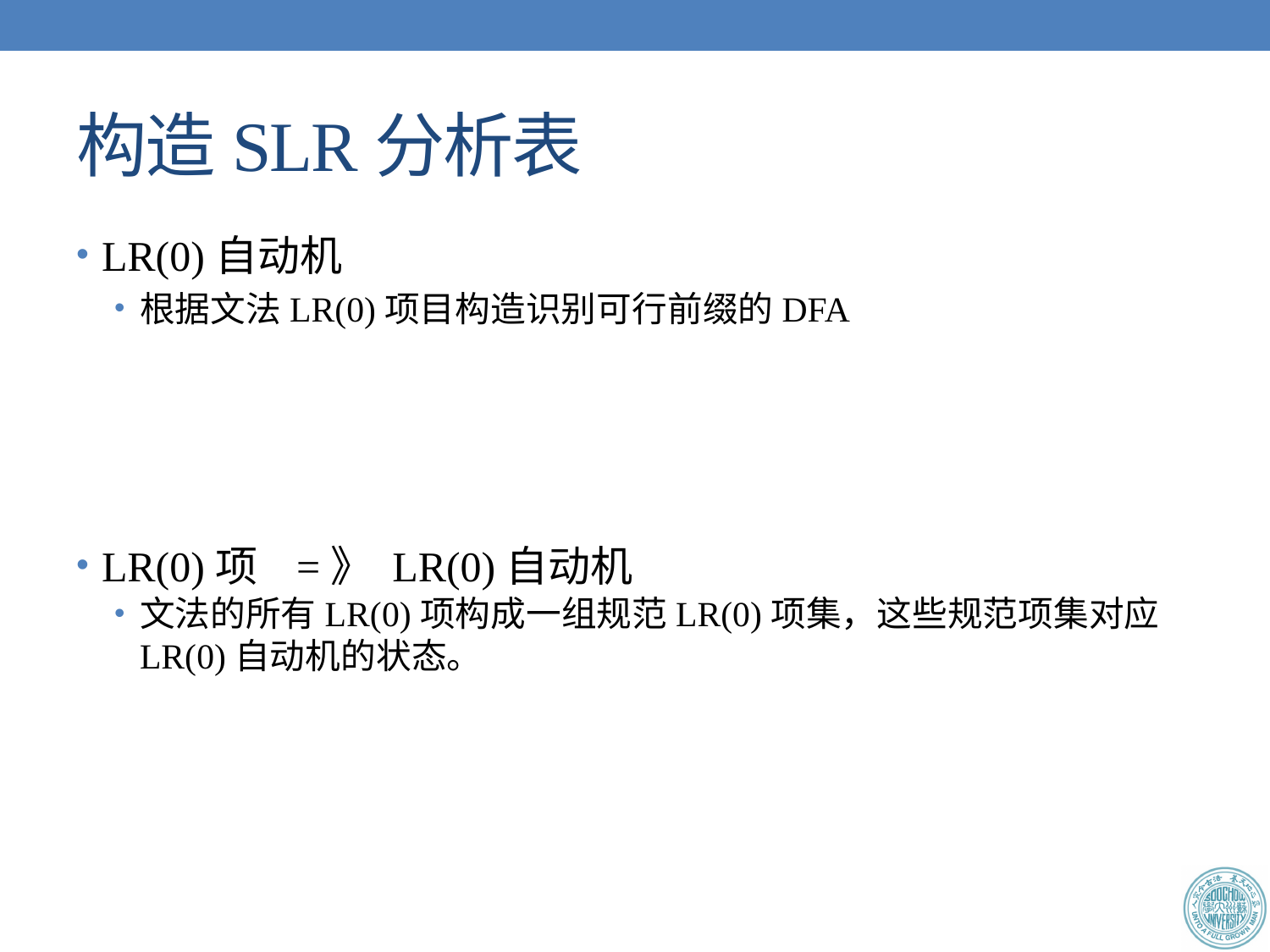

# 构造SLR分析表
LR(0)自动机
根据文法LR(0)项目构造识别可行前缀的DFA

LR(0)项   =》 LR(0)自动机
文法的所有LR(0)项构成一组规范LR(0)项集，这些规范项集对应LR(0)自动机的状态。